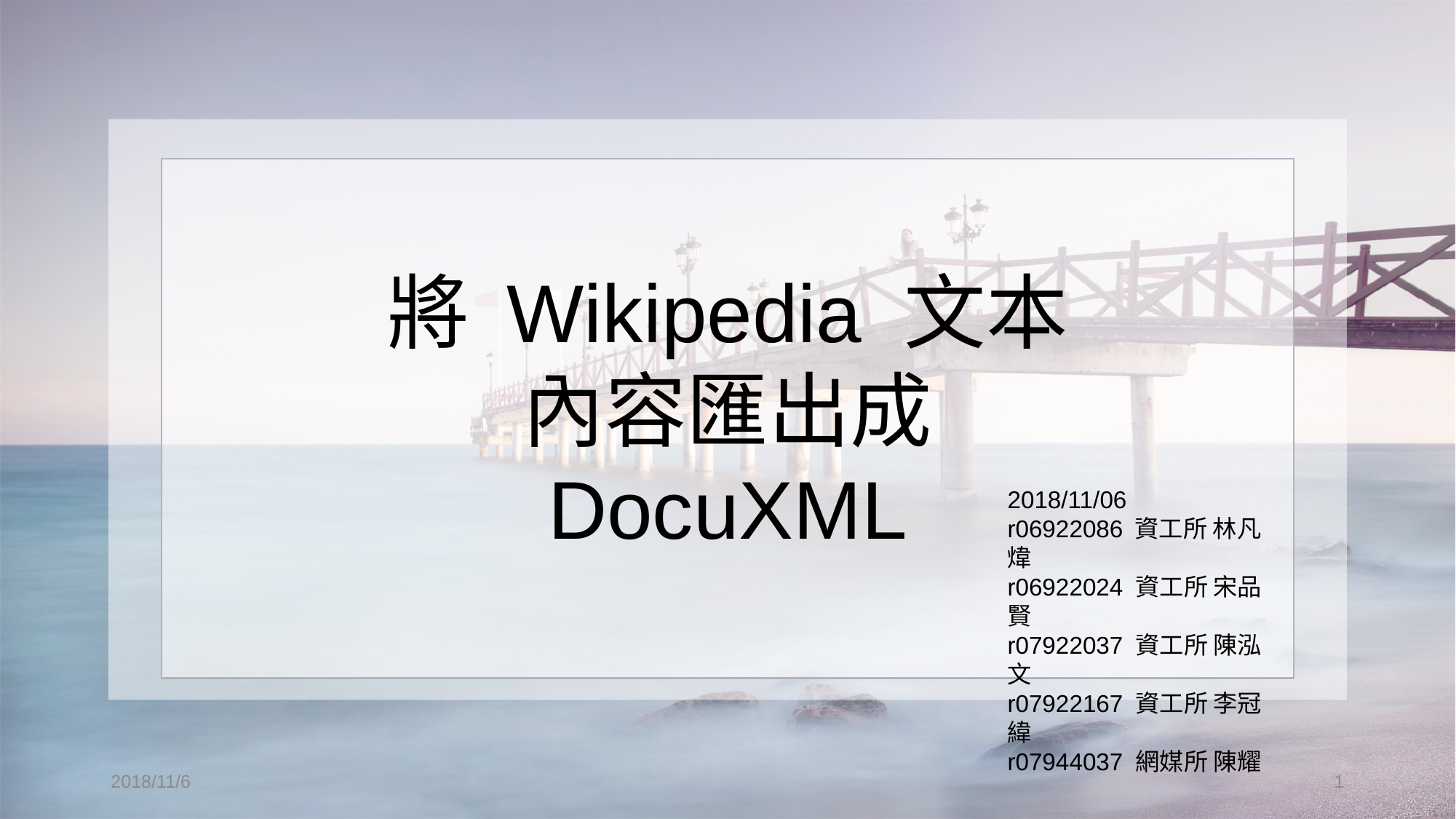

將 Wikipedia 文本內容匯出成 DocuXML
2018/11/06
r06922086 資工所 林凡煒
r06922024 資工所 宋品賢
r07922037 資工所 陳泓文
r07922167 資工所 李冠緯
r07944037 網媒所 陳耀
2018/11/6
1